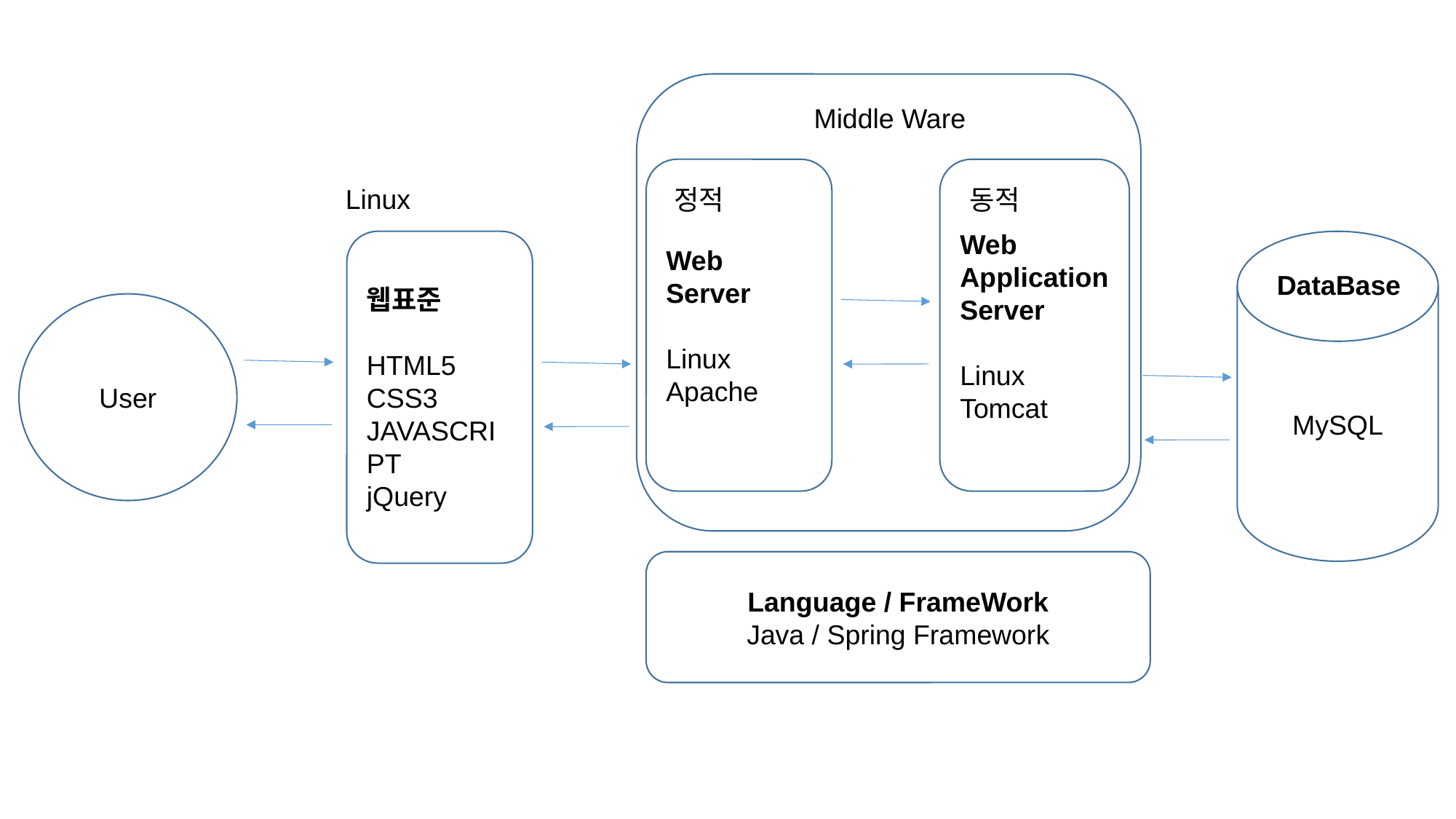

Middle Ware
Web Server

Linux
Apache
Web Application
Server

Linux
Tomcat
Linux
정적
동적
웹표준

HTML5
CSS3
JAVASCRIPT
jQuery
MySQL
DataBase
User
Language / FrameWork
Java / Spring Framework